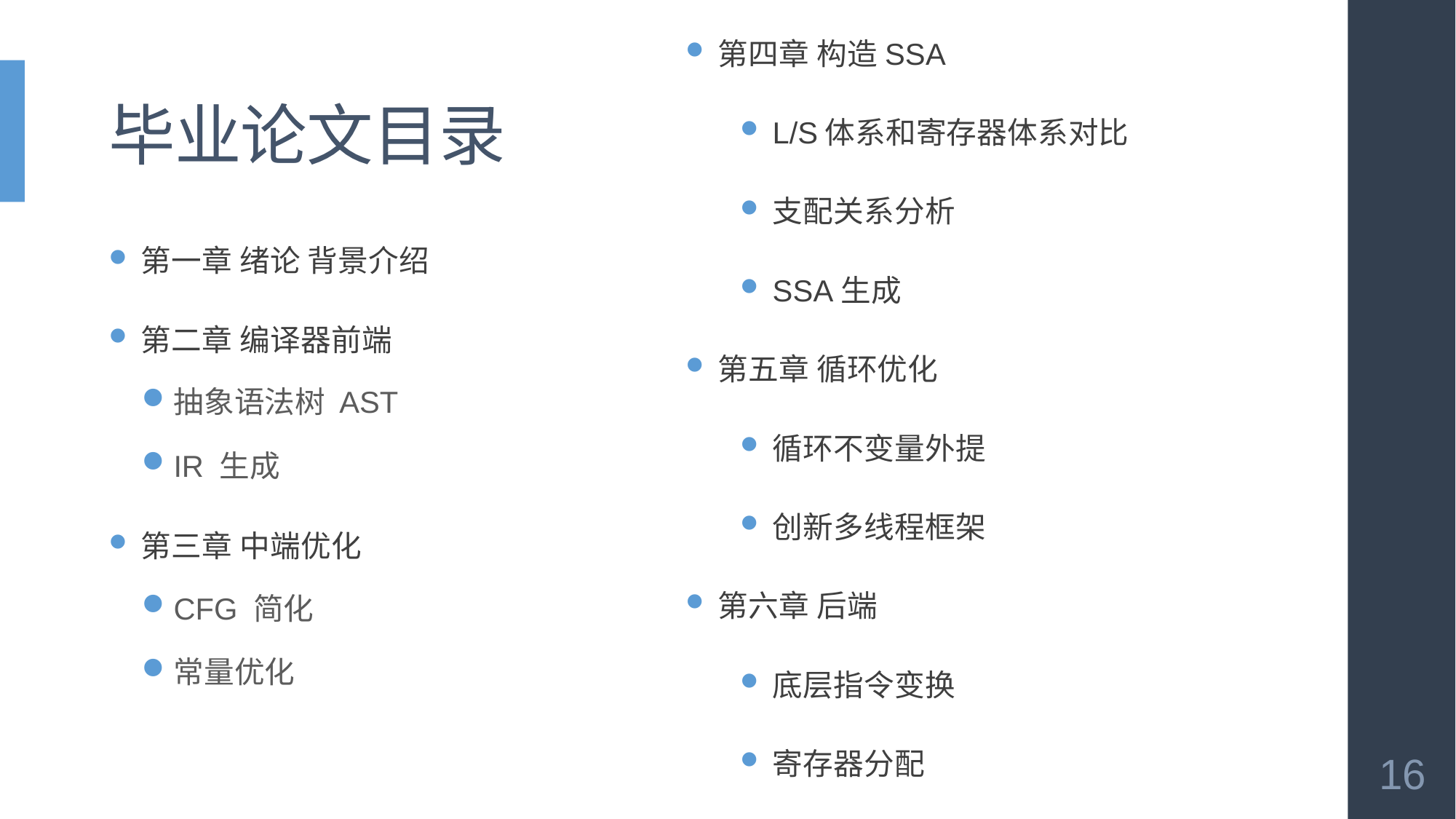

第四章 构造SSA
L/S体系和寄存器体系对比
支配关系分析
SSA生成
第五章 循环优化
循环不变量外提
创新多线程框架
第六章 后端
底层指令变换
寄存器分配
# 毕业论文目录
第一章 绪论 背景介绍
第二章 编译器前端
抽象语法树 AST
IR 生成
第三章 中端优化
CFG 简化
常量优化

16